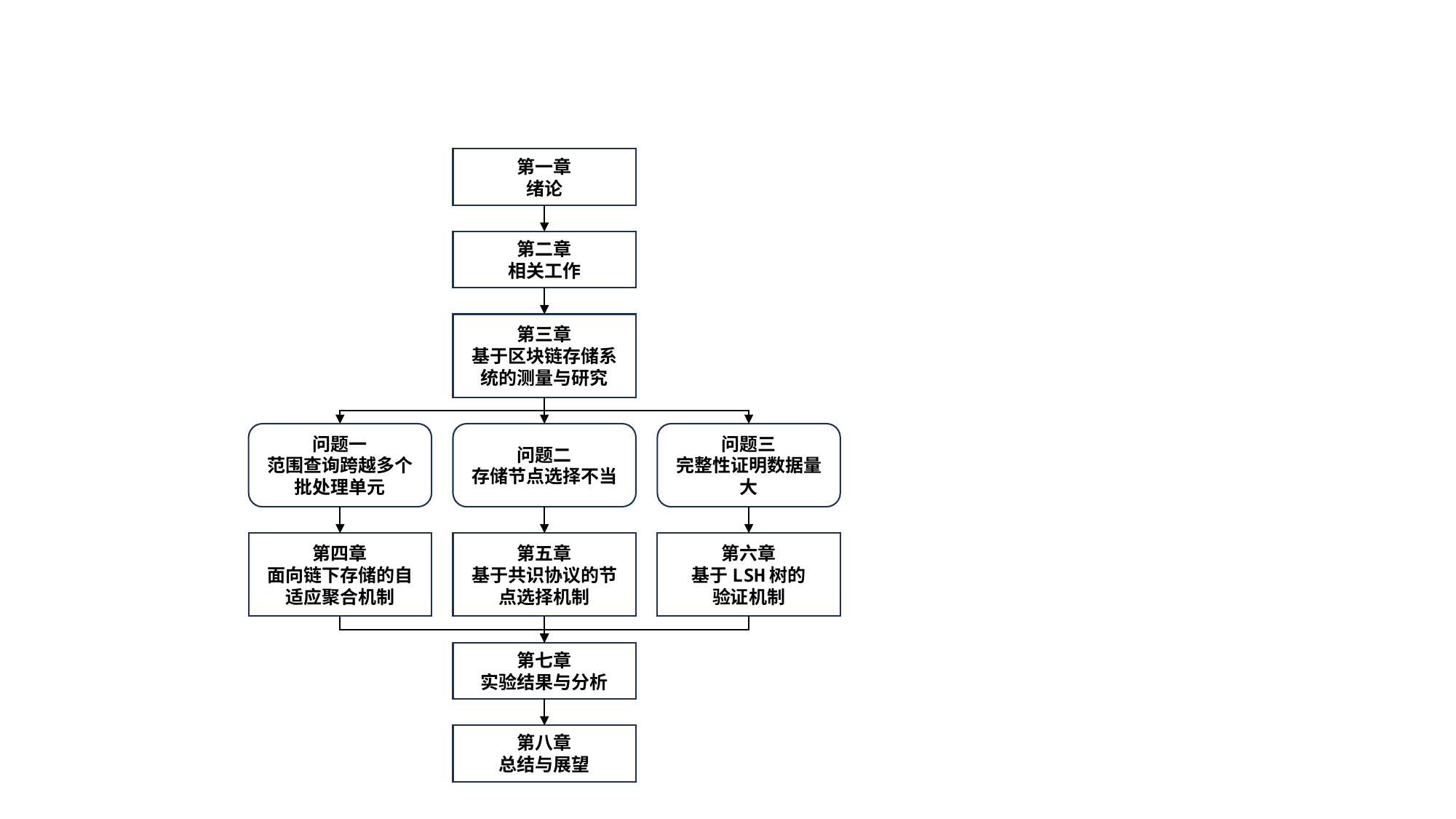

第一章
绪论
第二章
相关工作
第三章
基于区块链存储系统的测量与研究
问题三
完整性证明数据量大
问题二
存储节点选择不当
问题一
范围查询跨越多个批处理单元
第六章
基于LSH树的
验证机制
第五章
基于共识协议的节点选择机制
第四章
面向链下存储的自适应聚合机制
第七章
实验结果与分析
第八章
总结与展望